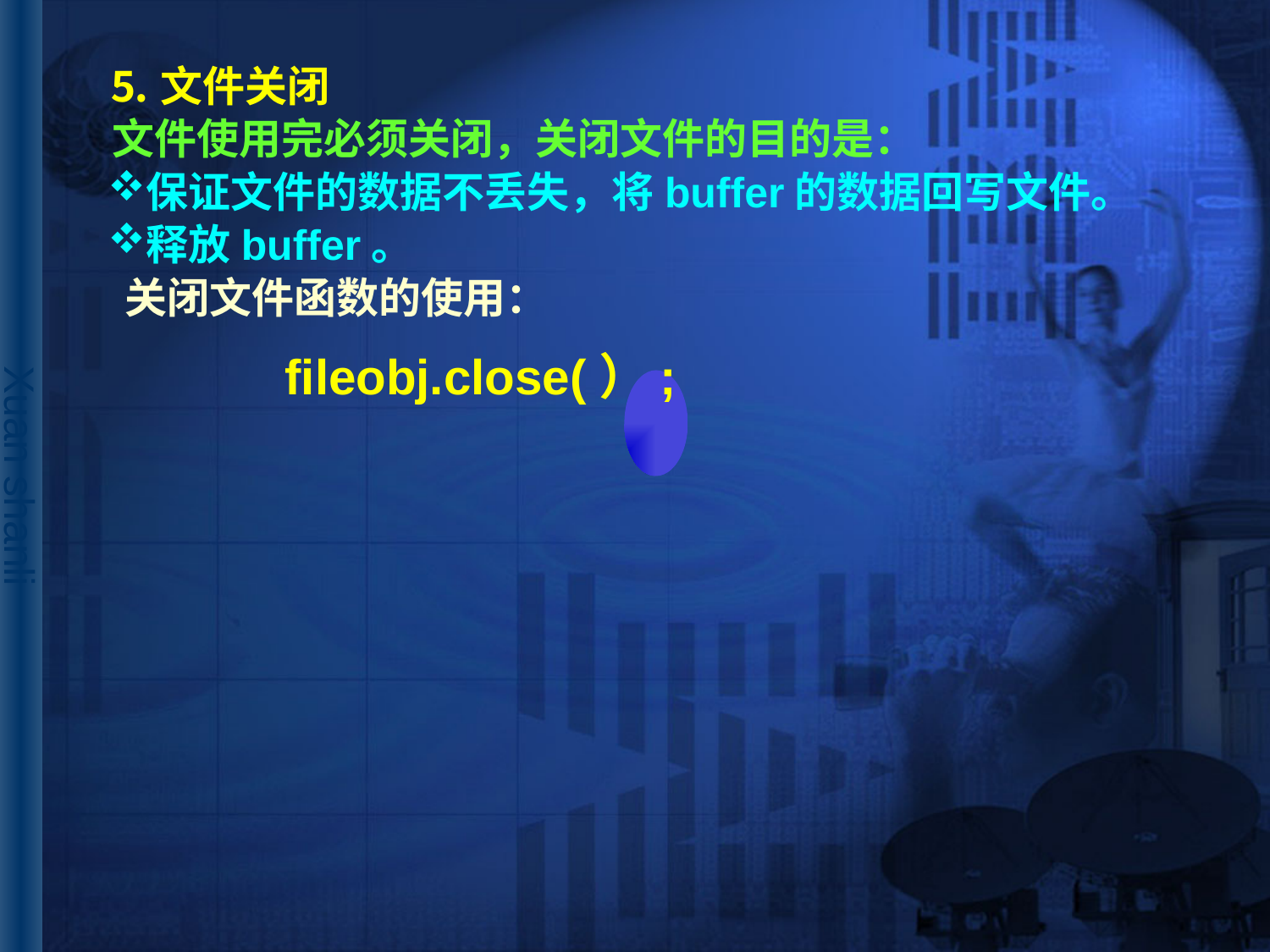

# ⒌文件关闭
文件使用完必须关闭，关闭文件的目的是：
保证文件的数据不丢失，将buffer的数据回写文件。
释放buffer。
关闭文件函数的使用：
 fileobj.close(）;